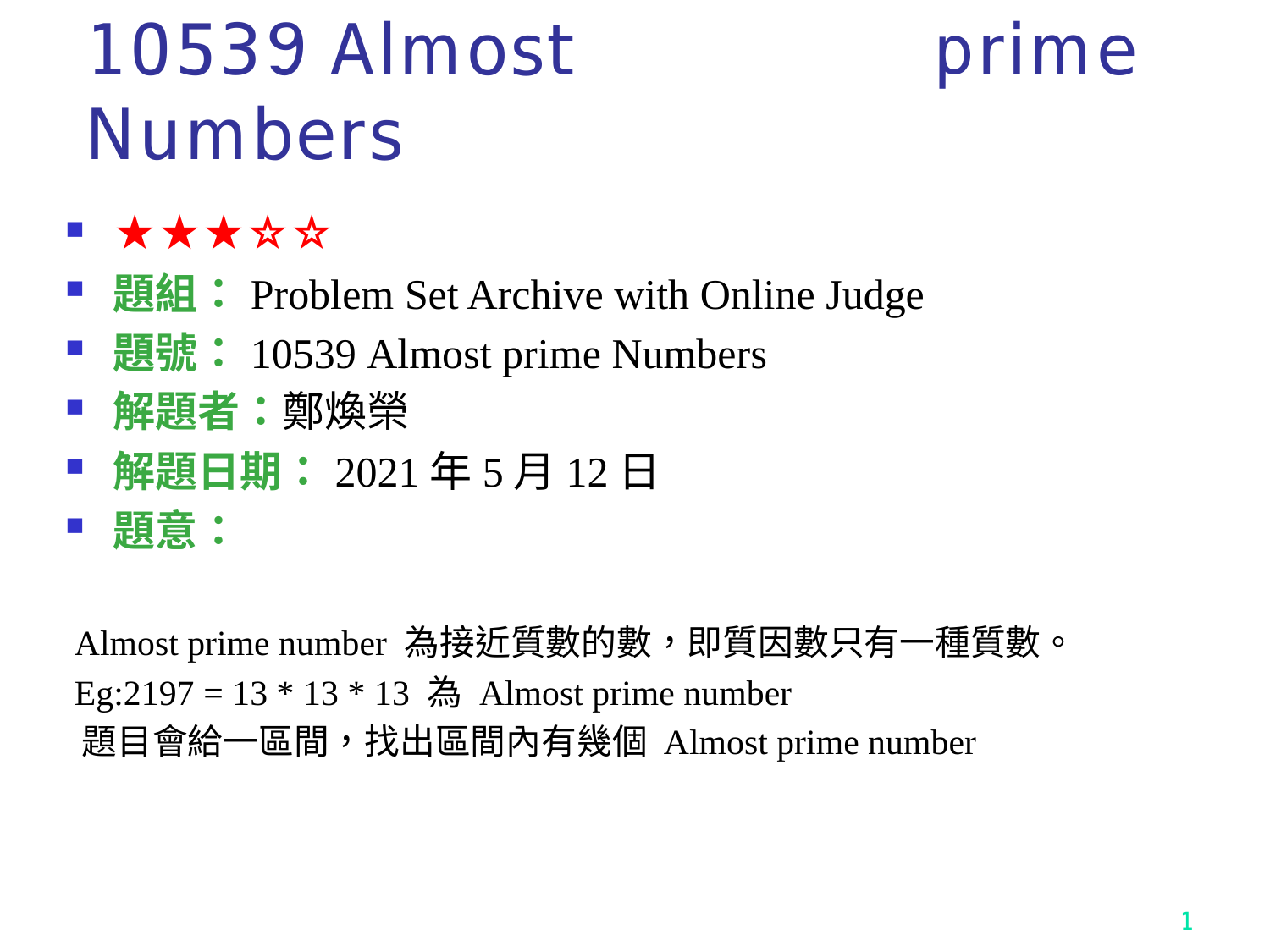

# 10539 Almost prime Numbers
★★★☆☆
題組：Problem Set Archive with Online Judge
題號：10539 Almost prime Numbers
解題者：鄭煥榮
解題日期：2021年5月12日
題意：

 Almost prime number 為接近質數的數，即質因數只有一種質數。
 Eg:2197 = 13 * 13 * 13 為 Almost prime number
 題目會給一區間，找出區間內有幾個 Almost prime number

1